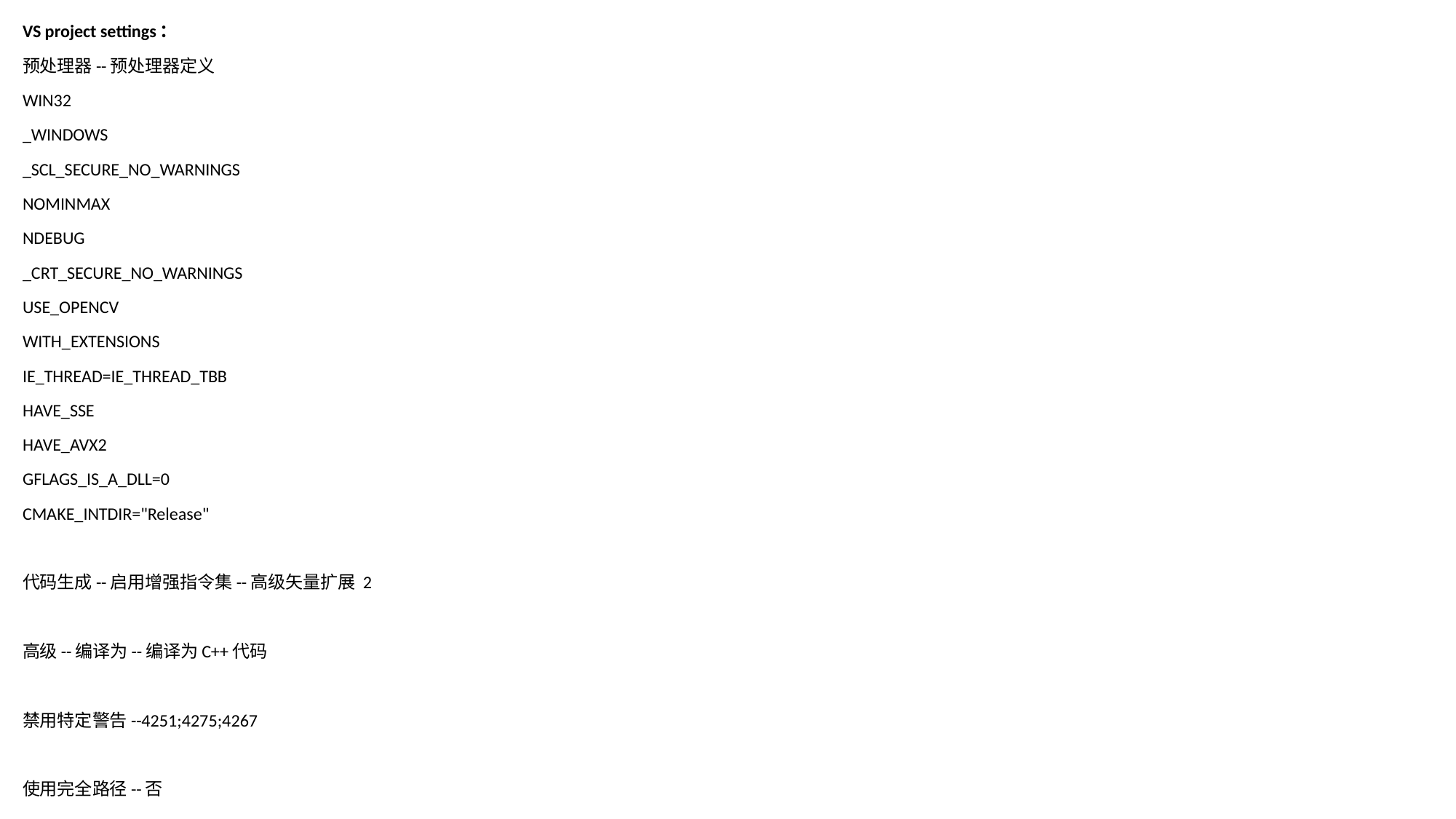

VS project settings：
预处理器--预处理器定义
WIN32
_WINDOWS
_SCL_SECURE_NO_WARNINGS
NOMINMAX
NDEBUG
_CRT_SECURE_NO_WARNINGS
USE_OPENCV
WITH_EXTENSIONS
IE_THREAD=IE_THREAD_TBB
HAVE_SSE
HAVE_AVX2
GFLAGS_IS_A_DLL=0
CMAKE_INTDIR="Release"

代码生成--启用增强指令集--高级矢量扩展 2

高级--编译为--编译为C++代码

禁用特定警告--4251;4275;4267

使用完全路径--否